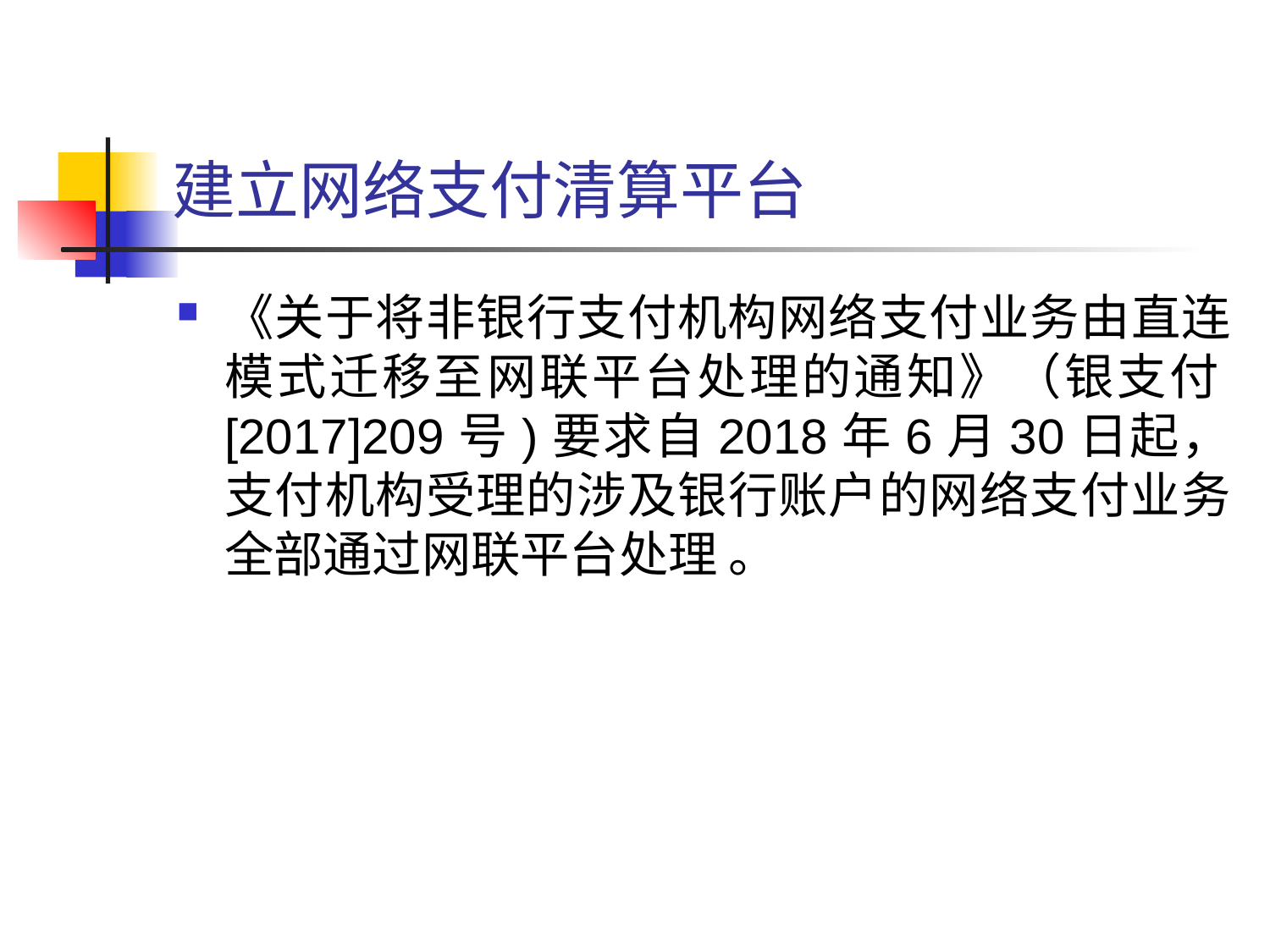

# 建立网络支付清算平台
《关于将非银行支付机构网络支付业务由直连模式迁移至网联平台处理的通知》（银支付[2017]209号)要求自2018年6月30日起，支付机构受理的涉及银行账户的网络支付业务全部通过网联平台处理 。